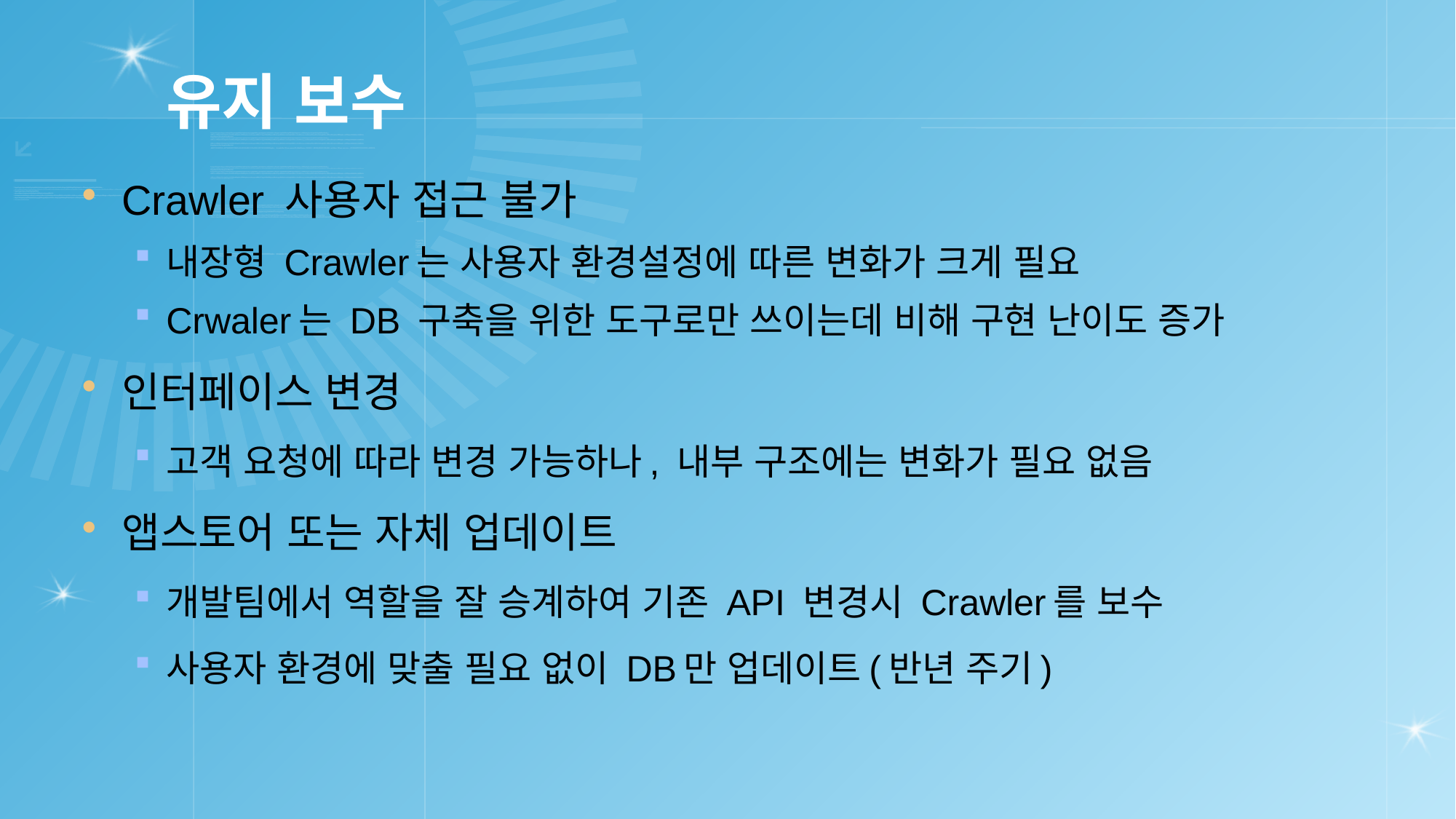

# 유지 보수
Crawler 사용자 접근 불가
내장형 Crawler는 사용자 환경설정에 따른 변화가 크게 필요
Crwaler는 DB 구축을 위한 도구로만 쓰이는데 비해 구현 난이도 증가
인터페이스 변경
고객 요청에 따라 변경 가능하나, 내부 구조에는 변화가 필요 없음
앱스토어 또는 자체 업데이트
개발팀에서 역할을 잘 승계하여 기존 API 변경시 Crawler를 보수
사용자 환경에 맞출 필요 없이 DB만 업데이트(반년 주기)